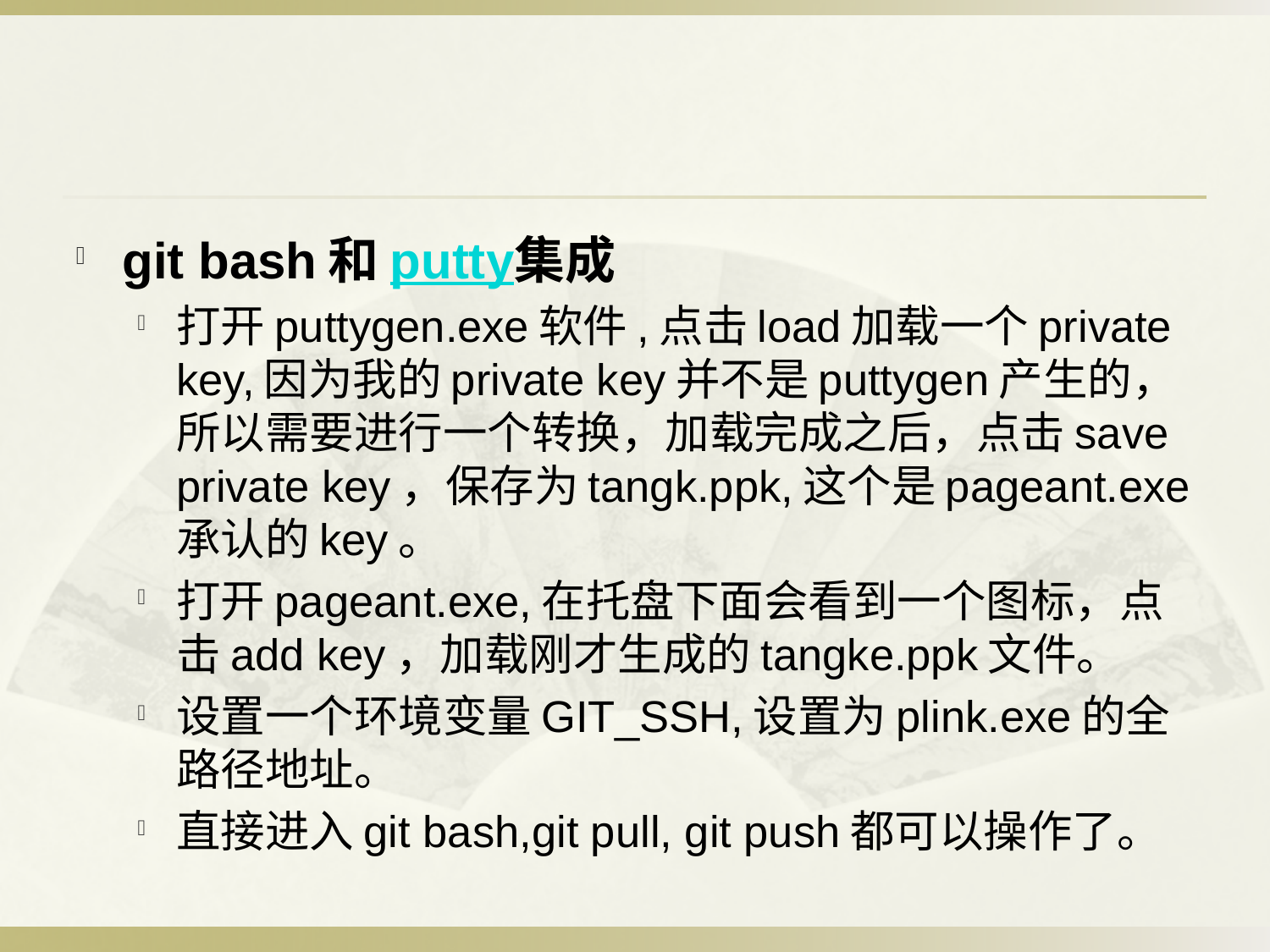

#
git bash和putty集成
打开puttygen.exe软件,点击load加载一个private key,因为我的private key并不是puttygen产生的，所以需要进行一个转换，加载完成之后，点击save private key，保存为tangk.ppk,这个是pageant.exe承认的key。
打开pageant.exe,在托盘下面会看到一个图标，点击add key，加载刚才生成的tangke.ppk文件。
设置一个环境变量GIT_SSH,设置为plink.exe的全路径地址。
直接进入git bash,git pull, git push都可以操作了。